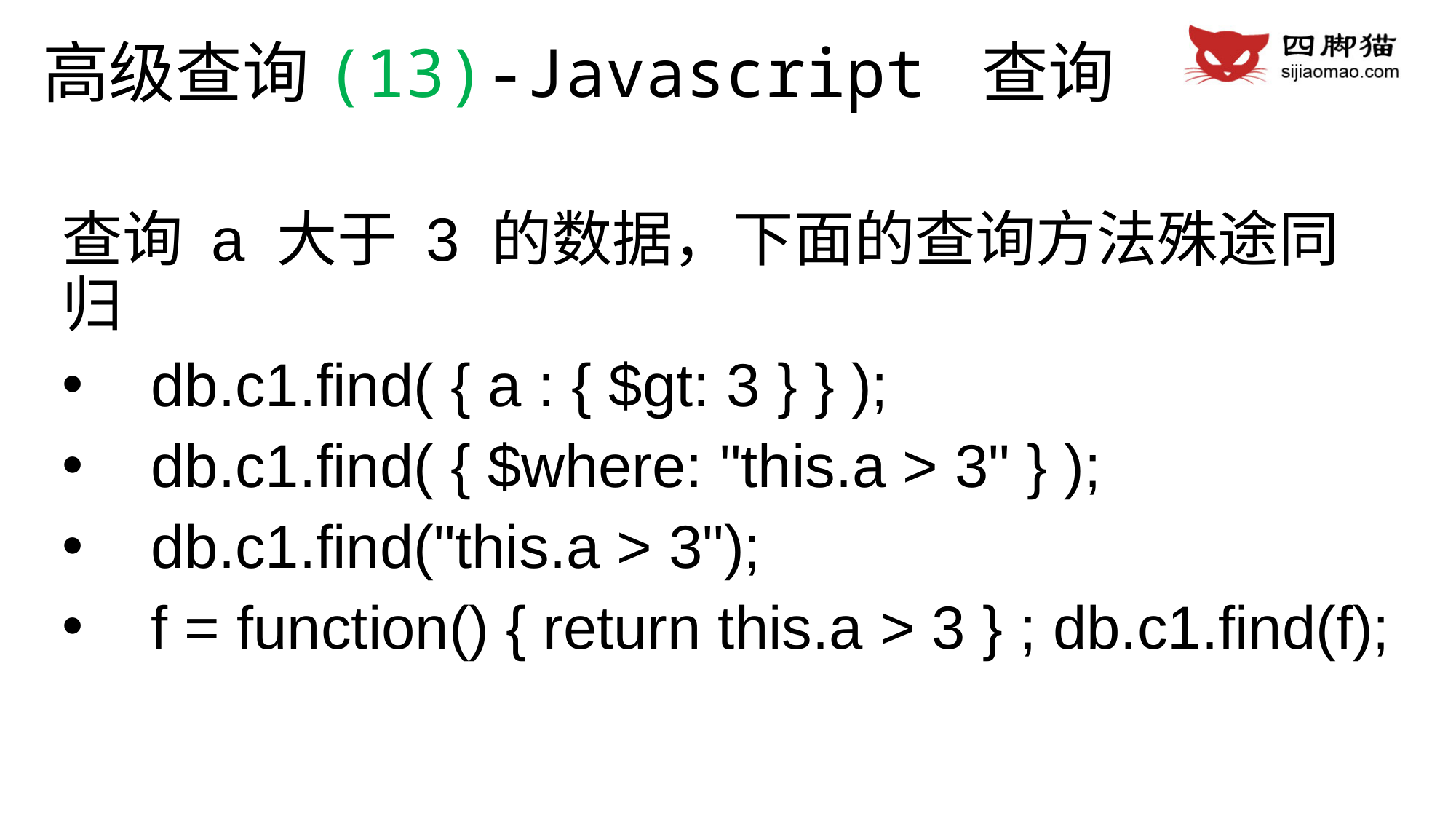

# 高级查询(13)-Javascript 查询
查询 a 大于 3 的数据，下面的查询方法殊途同归
db.c1.find( { a : { $gt: 3 } } );
db.c1.find( { $where: "this.a > 3" } );
db.c1.find("this.a > 3");
f = function() { return this.a > 3 } ; db.c1.find(f);